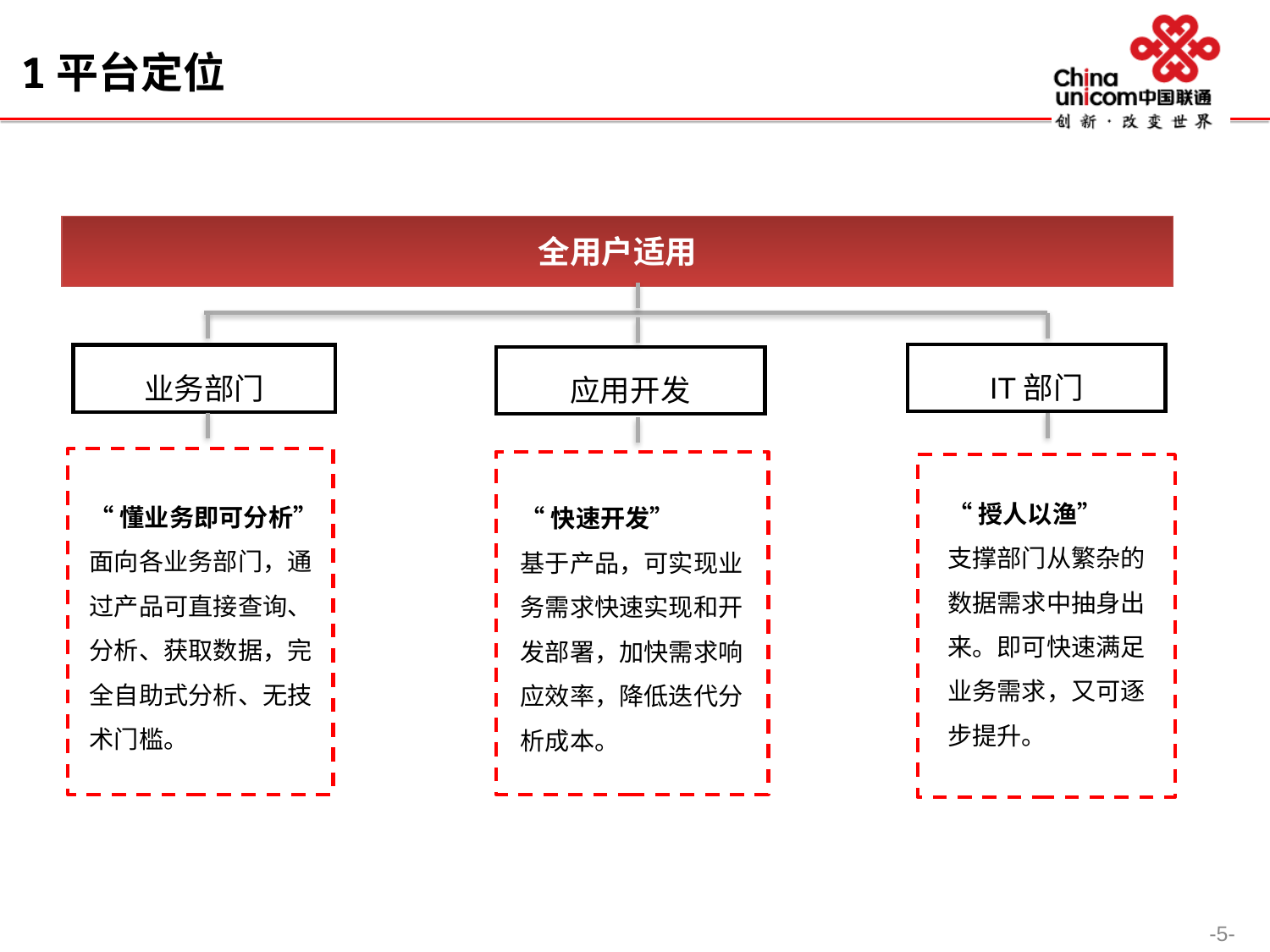

1平台定位
全用户适用
IT部门
业务部门
应用开发

“授人以渔”
支撑部门从繁杂的数据需求中抽身出来。即可快速满足业务需求，又可逐步提升。支撑能力，展现IT部门价值
“懂业务即可分析”
面向各业务部门，通过产品可直接查询、分析、获取数据，完全自助式分析、无技术门槛。
“快速开发”
基于产品，可实现业务需求快速实现和开发部署，加快需求响应效率，降低迭代分析成本。
-5-